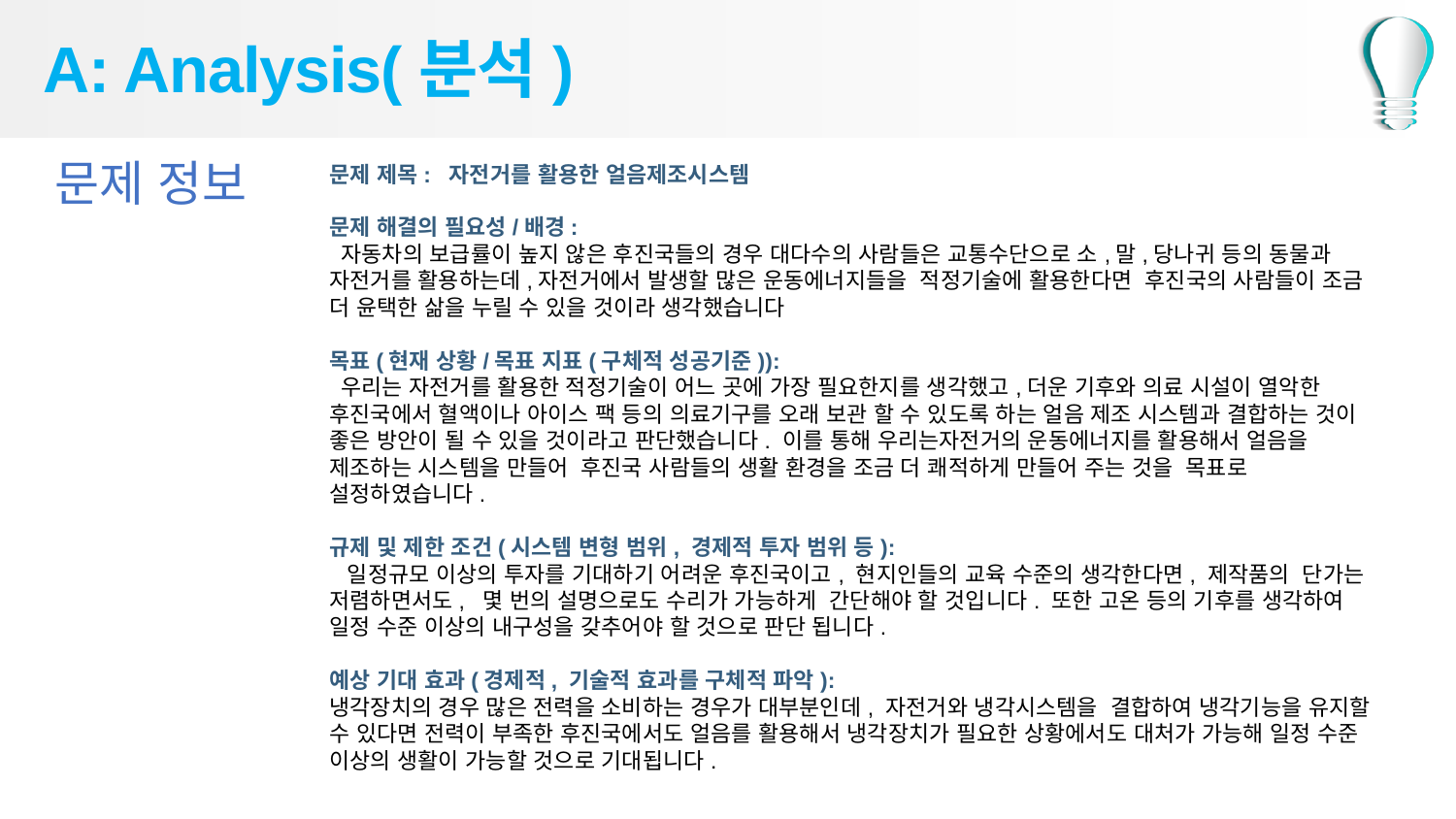

#
A: Analysis(분석)
문제 정보
문제 제목:  자전거를 활용한 얼음제조시스템

문제 해결의 필요성/배경:
 자동차의 보급률이 높지 않은 후진국들의 경우 대다수의 사람들은 교통수단으로 소,말,당나귀 등의 동물과 자전거를 활용하는데,자전거에서 발생할 많은 운동에너지들을  적정기술에 활용한다면  후진국의 사람들이 조금 더 윤택한 삶을 누릴 수 있을 것이라 생각했습니다

목표(현재 상황/목표 지표(구체적 성공기준)):
 우리는 자전거를 활용한 적정기술이 어느 곳에 가장 필요한지를 생각했고,더운 기후와 의료 시설이 열악한 후진국에서 혈액이나 아이스 팩 등의 의료기구를 오래 보관 할 수 있도록 하는 얼음 제조 시스템과 결합하는 것이 좋은 방안이 될 수 있을 것이라고 판단했습니다. 이를 통해 우리는자전거의 운동에너지를 활용해서 얼음을 제조하는 시스템을 만들어  후진국 사람들의 생활 환경을 조금 더 쾌적하게 만들어 주는 것을  목표로 설정하였습니다.

규제 및 제한 조건(시스템 변형 범위, 경제적 투자 범위 등):
  일정규모 이상의 투자를 기대하기 어려운 후진국이고, 현지인들의 교육 수준의 생각한다면, 제작품의  단가는 저렴하면서도,  몇 번의 설명으로도 수리가 가능하게  간단해야 할 것입니다. 또한 고온 등의 기후를 생각하여 일정 수준 이상의 내구성을 갖추어야 할 것으로 판단 됩니다.

예상 기대 효과(경제적, 기술적 효과를 구체적 파악):
냉각장치의 경우 많은 전력을 소비하는 경우가 대부분인데, 자전거와 냉각시스템을  결합하여 냉각기능을 유지할 수 있다면 전력이 부족한 후진국에서도 얼음를 활용해서 냉각장치가 필요한 상황에서도 대처가 가능해 일정 수준 이상의 생활이 가능할 것으로 기대됩니다.